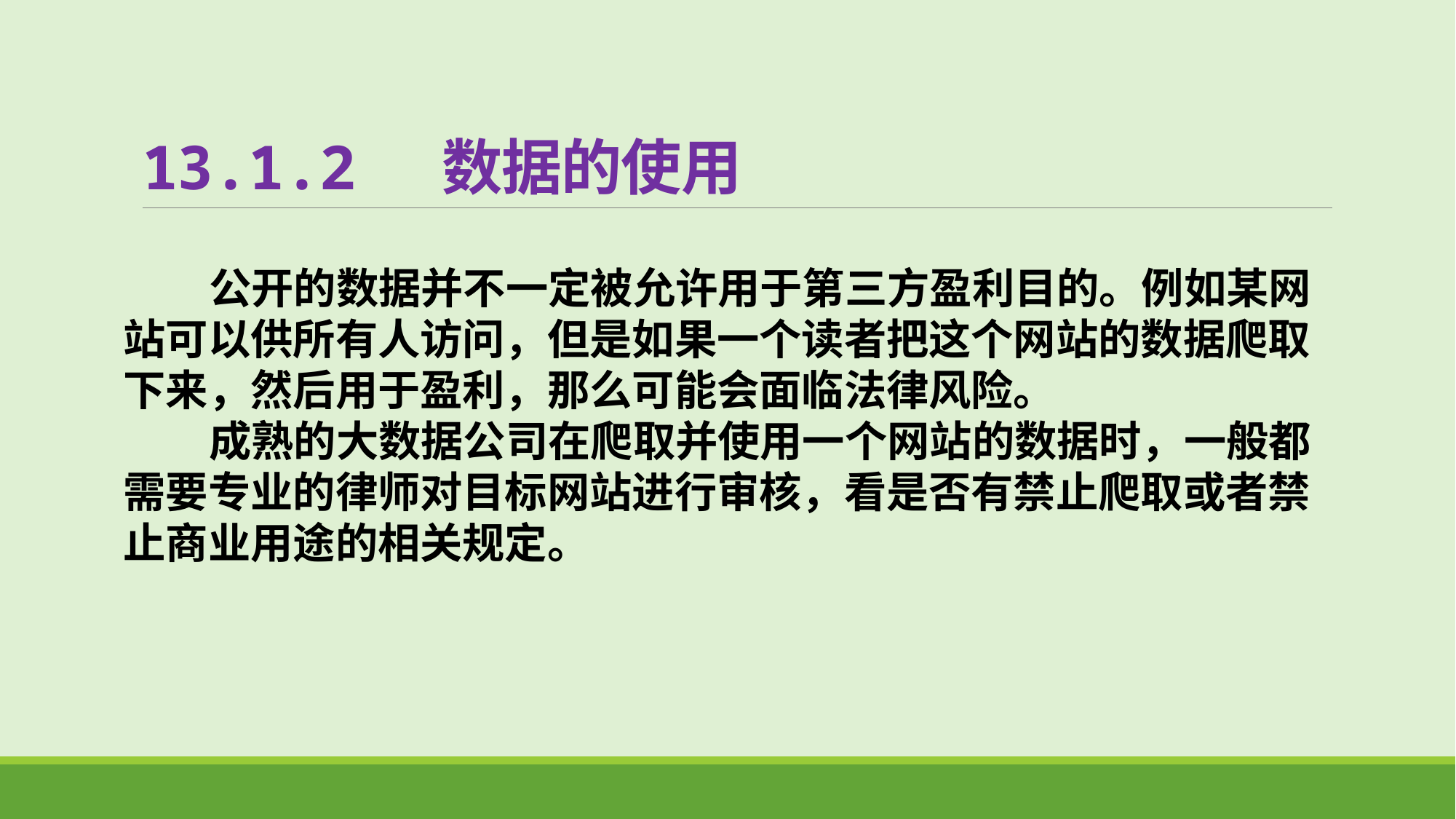

# 13.1.2  数据的使用
     公开的数据并不一定被允许用于第三方盈利目的。例如某网站可以供所有人访问，但是如果一个读者把这个网站的数据爬取下来，然后用于盈利，那么可能会面临法律风险。
     成熟的大数据公司在爬取并使用一个网站的数据时，一般都需要专业的律师对目标网站进行审核，看是否有禁止爬取或者禁止商业用途的相关规定。